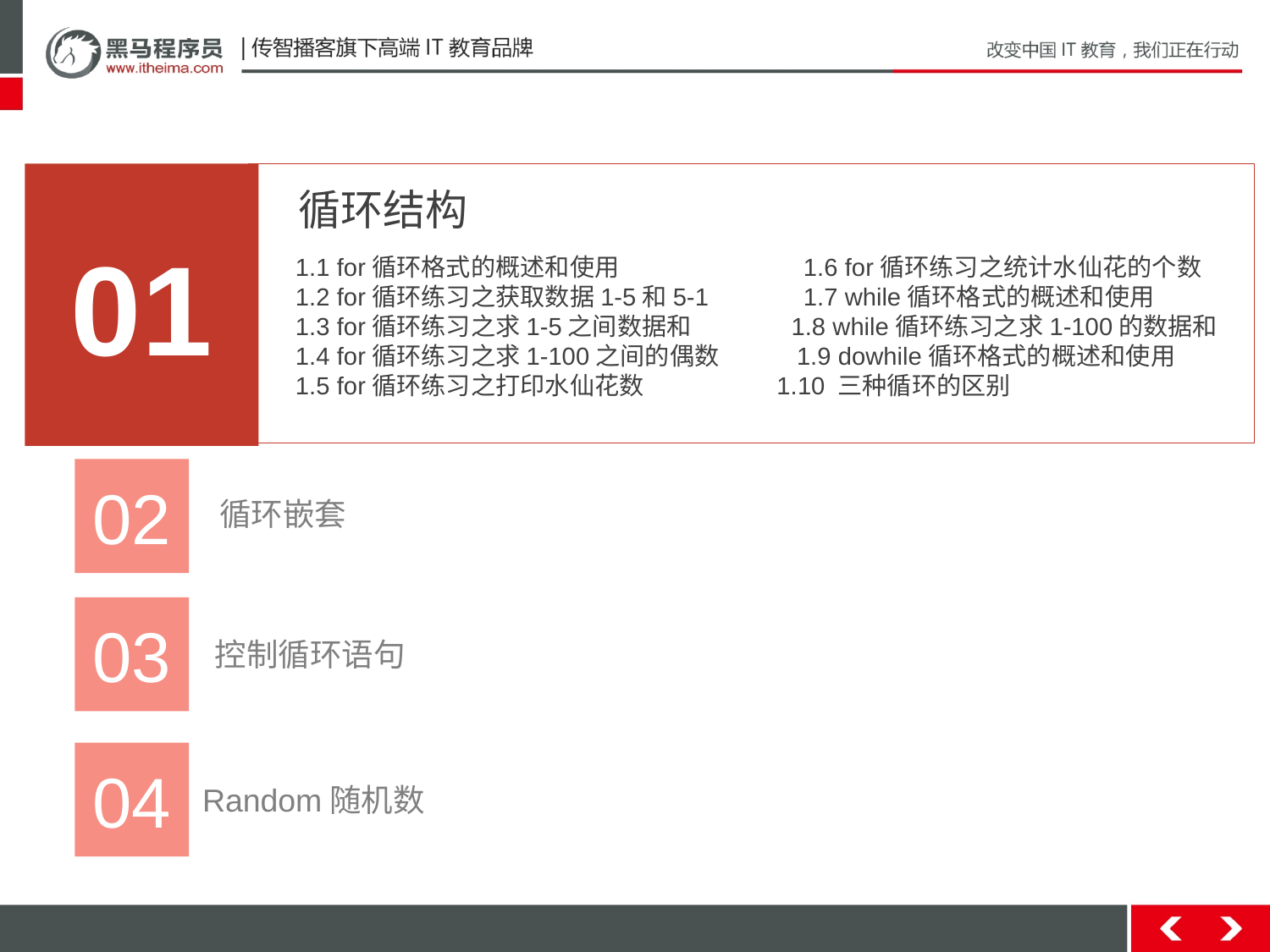

循环结构
01

1.1 for循环格式的概述和使用		1.6 for循环练习之统计水仙花的个数
1.2 for循环练习之获取数据1-5和5-1 	1.7 while循环格式的概述和使用
1.3 for循环练习之求1-5之间数据和                 1.8 while循环练习之求1-100的数据和
1.4 for循环练习之求1-100之间的偶数             1.9 dowhile循环格式的概述和使用
1.5 for循环练习之打印水仙花数                       1.10 三种循环的区别

02
    循环嵌套

03
 控制循环语句

04
 Random随机数